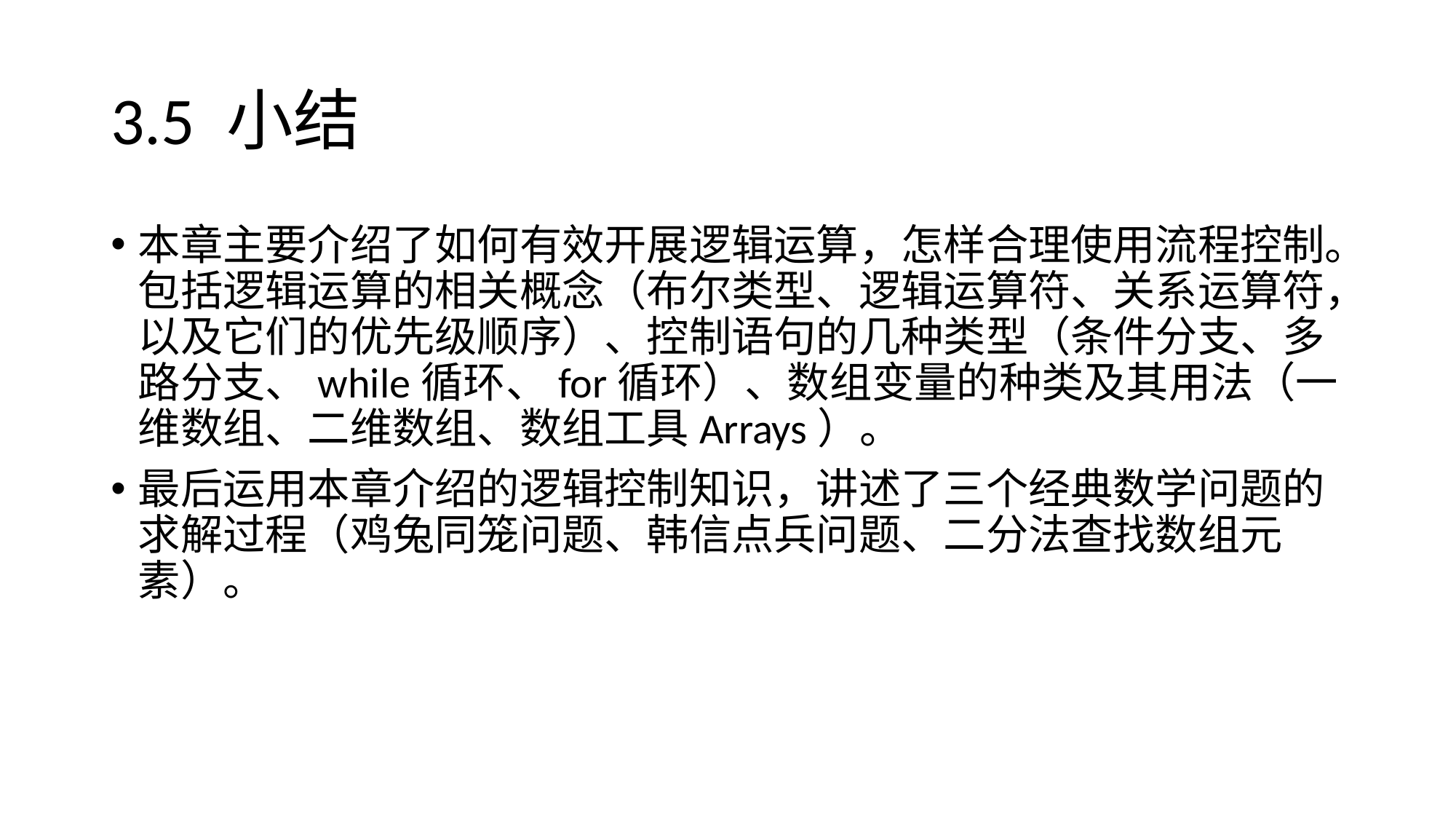

# 3.5 小结
本章主要介绍了如何有效开展逻辑运算，怎样合理使用流程控制。包括逻辑运算的相关概念（布尔类型、逻辑运算符、关系运算符，以及它们的优先级顺序）、控制语句的几种类型（条件分支、多路分支、while循环、for循环）、数组变量的种类及其用法（一维数组、二维数组、数组工具Arrays）。
最后运用本章介绍的逻辑控制知识，讲述了三个经典数学问题的求解过程（鸡兔同笼问题、韩信点兵问题、二分法查找数组元素）。